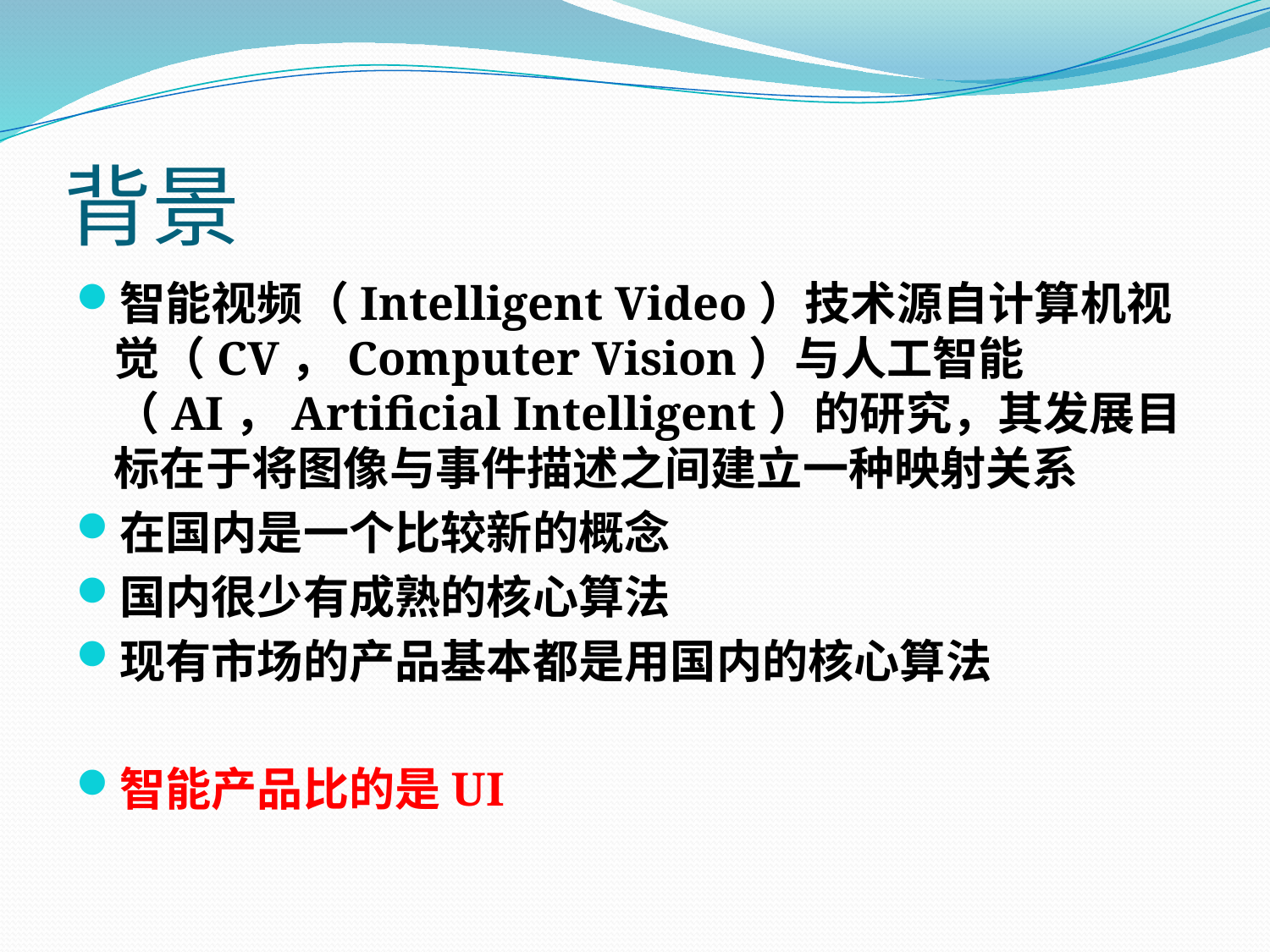

# 背景
智能视频（Intelligent Video）技术源自计算机视觉（CV，Computer Vision）与人工智能 （AI，Artificial Intelligent）的研究，其发展目标在于将图像与事件描述之间建立一种映射关系
在国内是一个比较新的概念
国内很少有成熟的核心算法
现有市场的产品基本都是用国内的核心算法

智能产品比的是UI